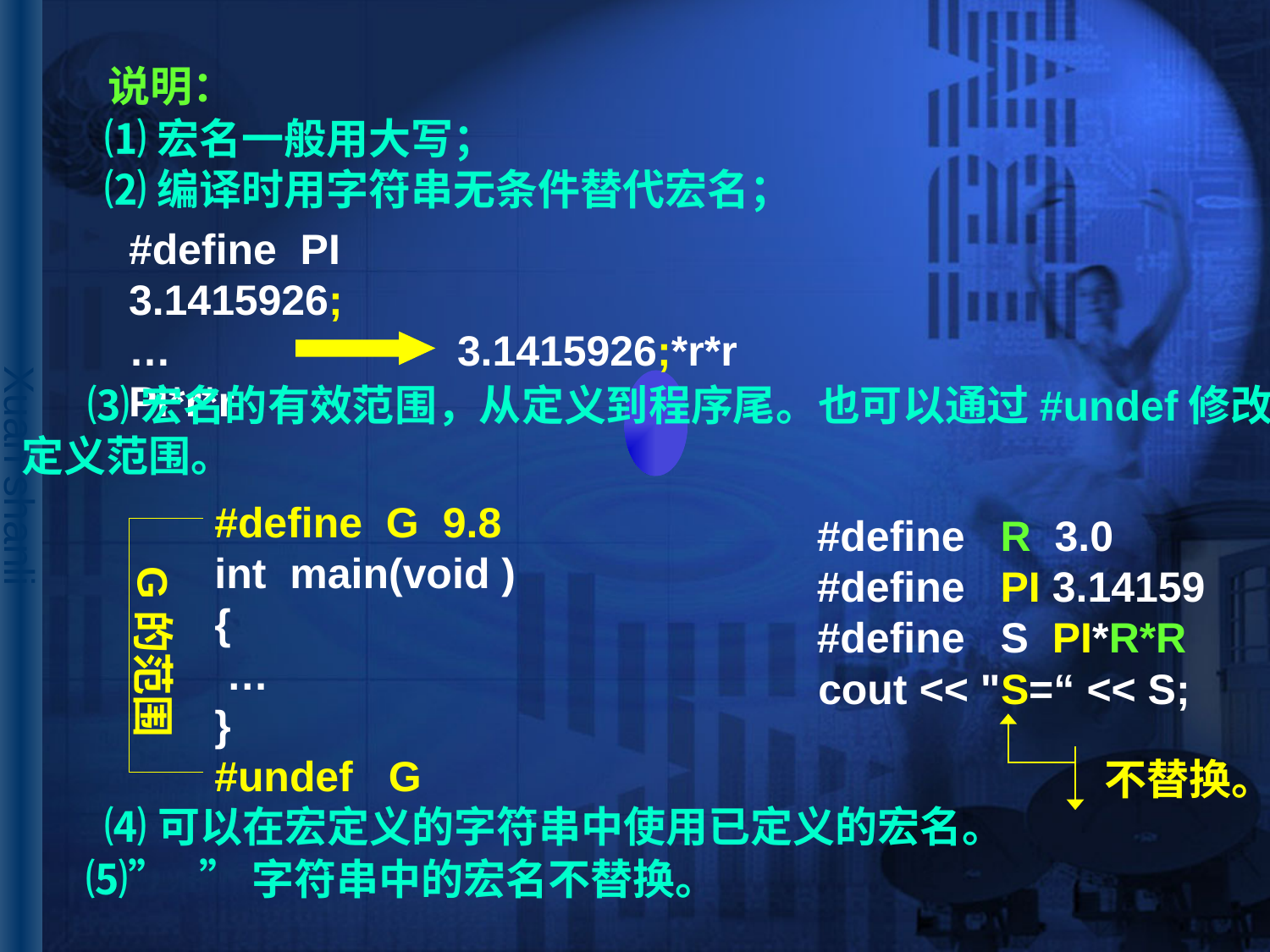

# 说明：
⑴宏名一般用大写；
⑵编译时用字符串无条件替代宏名；
#define  PI  3.1415926;
…
PI*r*r
3.1415926;*r*r

       ⑶宏名的有效范围，从定义到程序尾。也可以通过#undef修改
定义范围。
#define  G  9.8
int  main(void )
{
 …
}
#undef   G
#define   R  3.0
#define   PI 3.14159
#define   S  PI*R*R

G的范围
cout << "S=“ << S;
不替换。
⑷可以在宏定义的字符串中使用已定义的宏名。
⑸”   ”字符串中的宏名不替换。